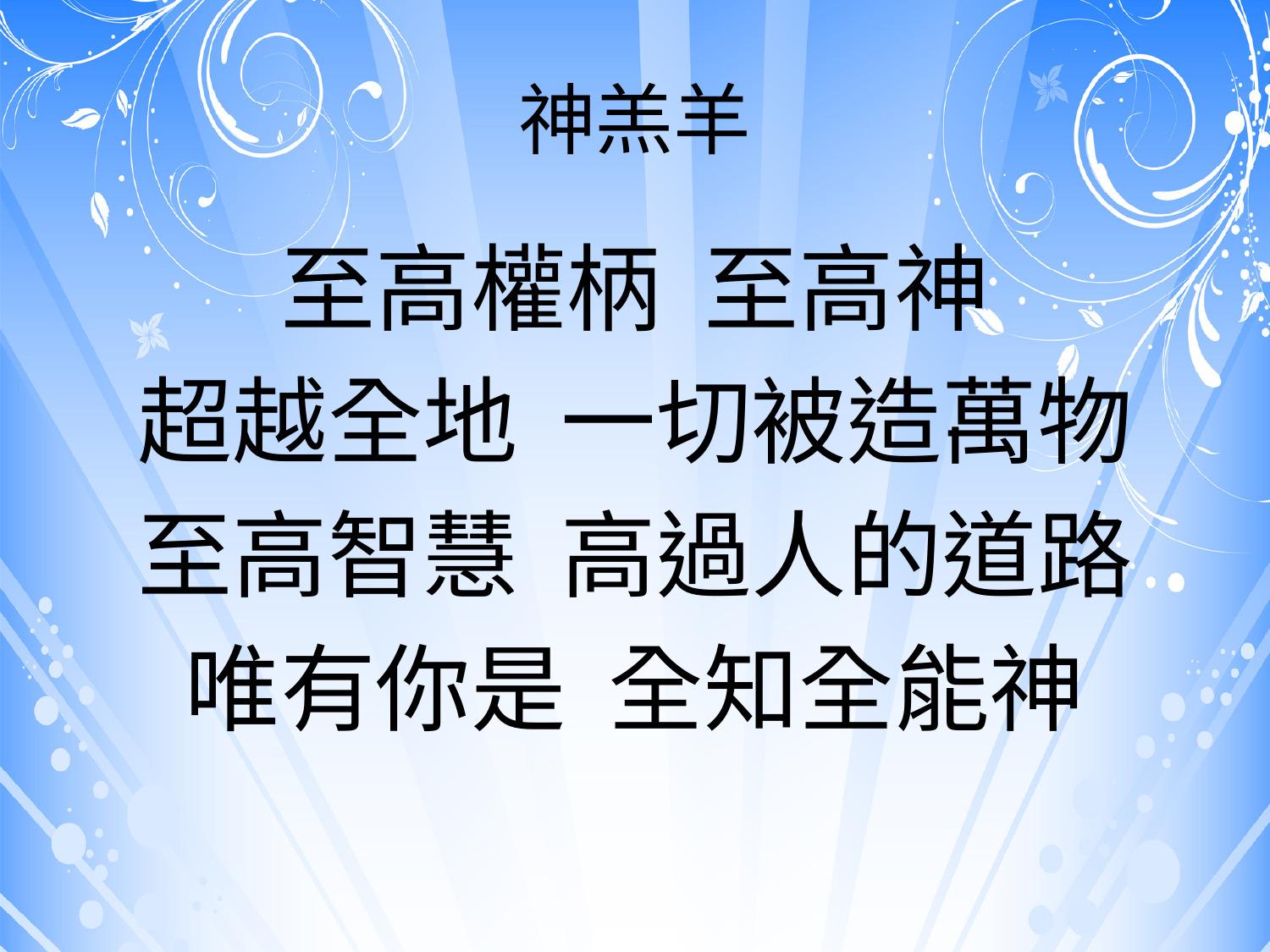

# 神羔羊
至高權柄  至高神
超越全地  一切被造萬物
至高智慧  高過人的道路
唯有你是  全知全能神